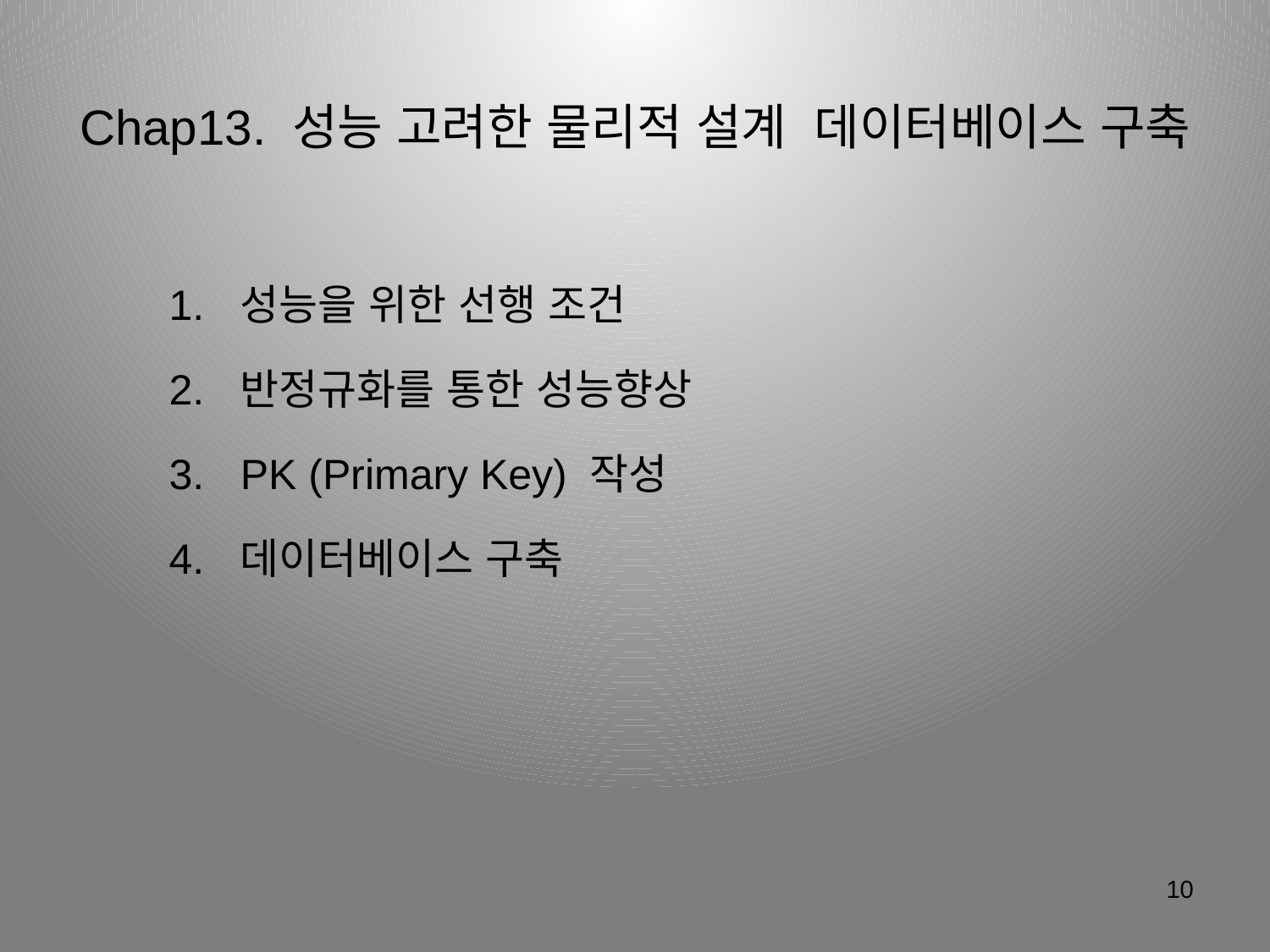

Chap13. 성능 고려한 물리적 설계  데이터베이스 구축
성능을 위한 선행 조건
반정규화를 통한 성능향상
PK (Primary Key) 작성
데이터베이스 구축

10